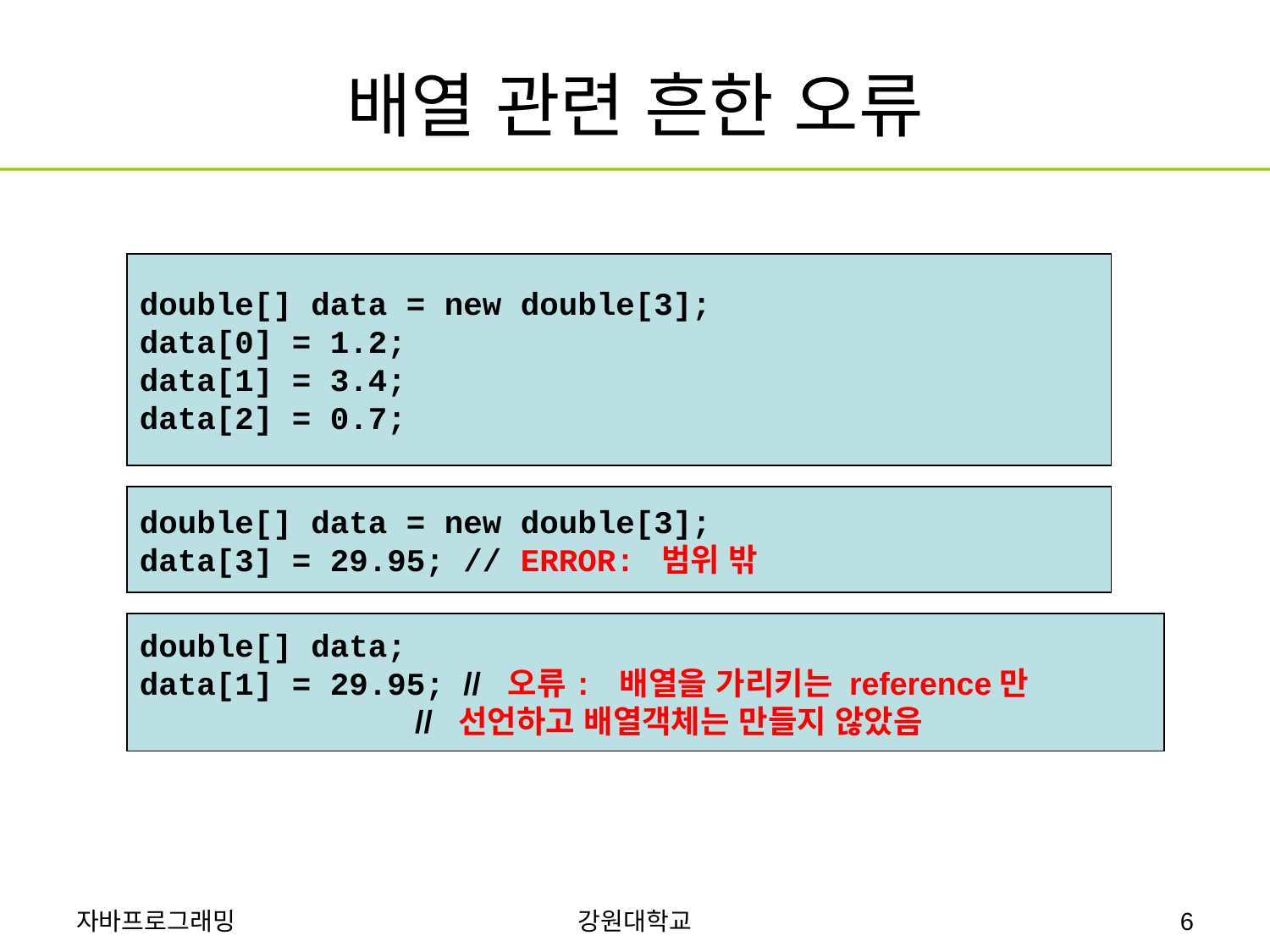

# 배열 관련 흔한 오류

double[] data = new double[3];
data[0] = 1.2;
data[1] = 3.4;
data[2] = 0.7;
double[] data = new double[3];
data[3] = 29.95; // ERROR: 범위 밖
double[] data;
data[1] = 29.95; // 오류: 배열을 가리키는 reference만
                               //  선언하고 배열객체는 만들지 않았음
자바프로그래밍
강원대학교
6